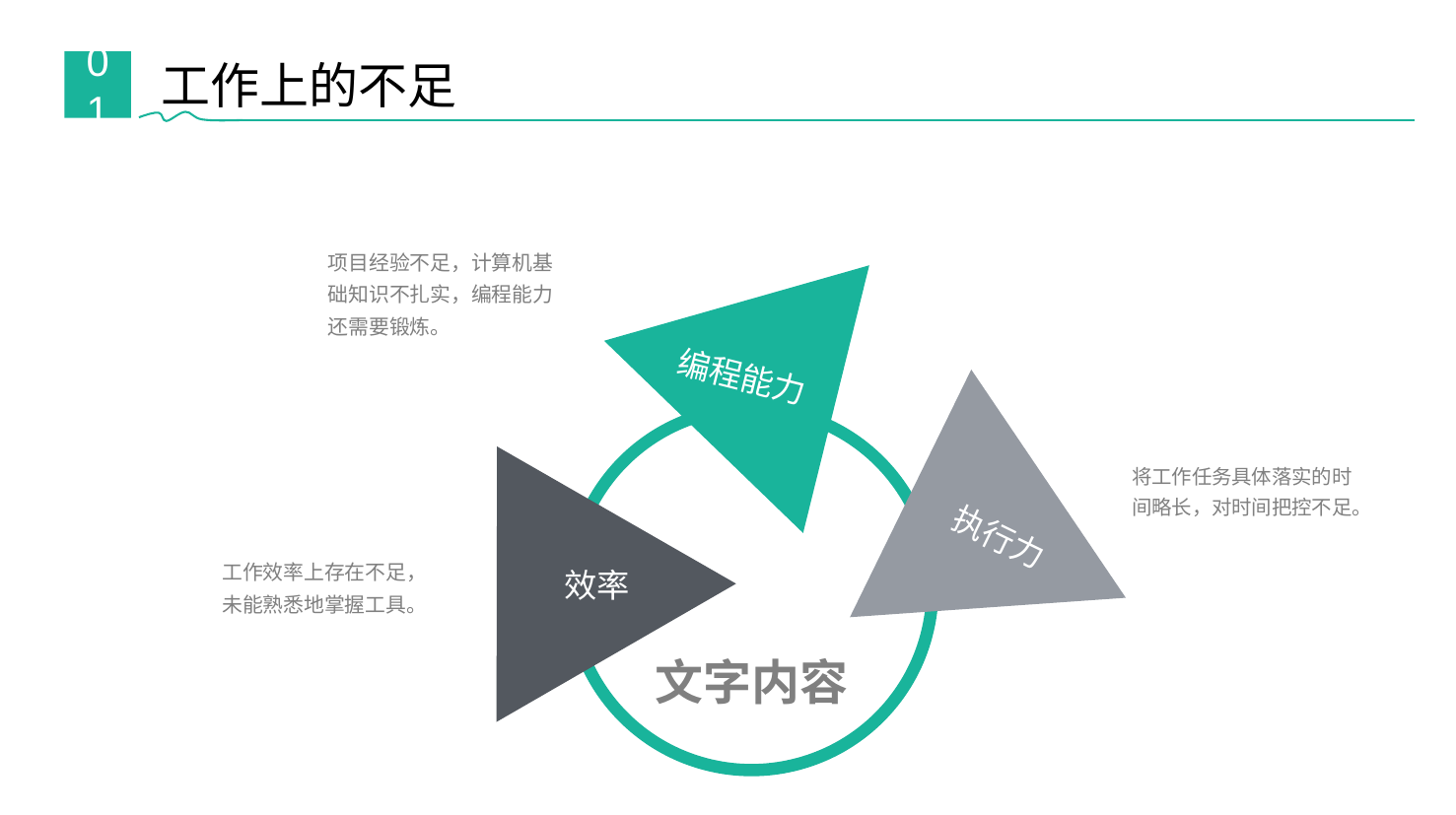

工作上的不足
01

项目经验不足，计算机基础知识不扎实，编程能力还需要锻炼。
编程能力
执行力
文字内容
将工作任务具体落实的时间略长，对时间把控不足。
效率
工作效率上存在不足，未能熟悉地掌握工具。